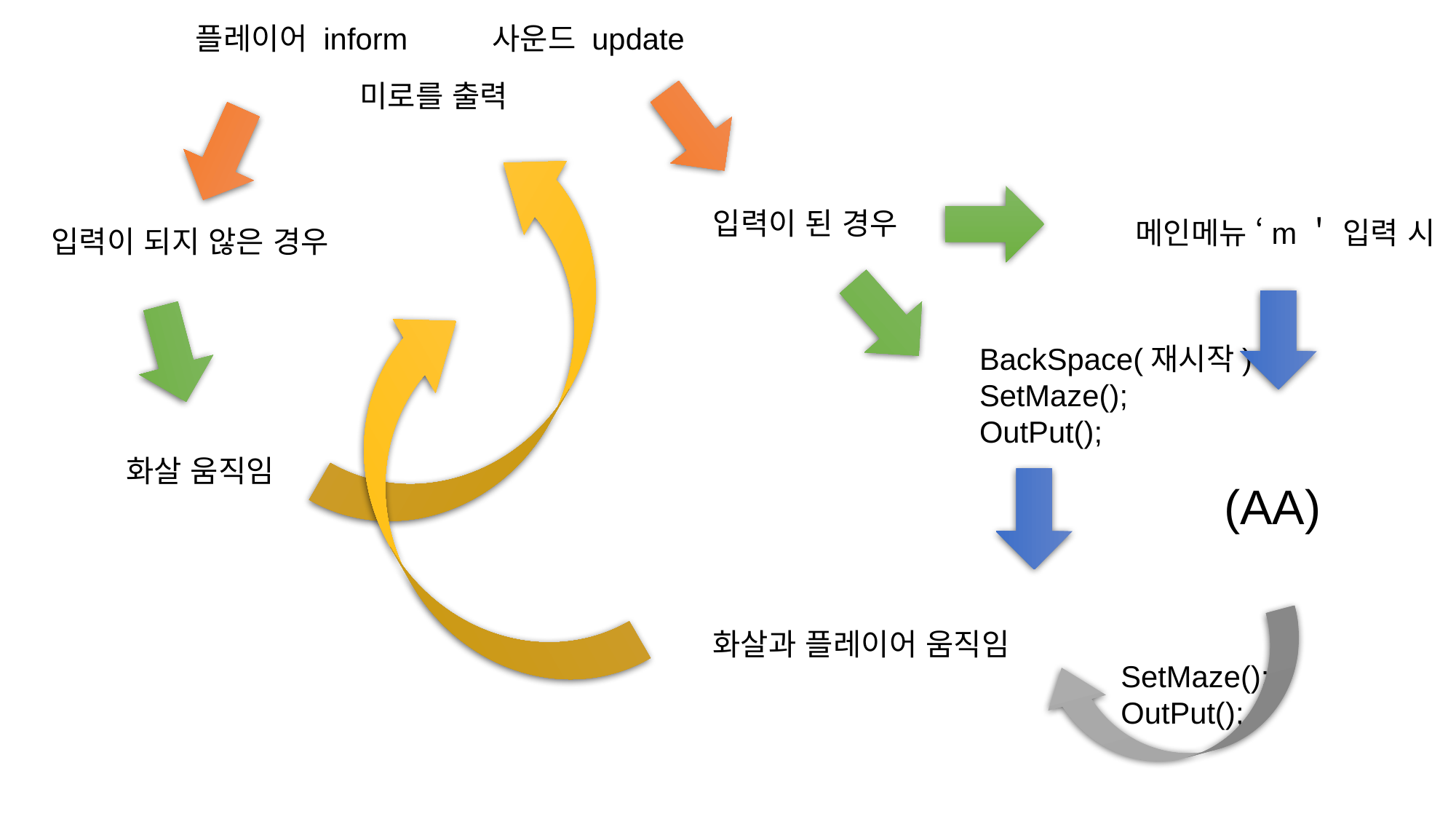

플레이어 inform
사운드 update
미로를 출력

입력이 된 경우
메인메뉴 ‘m＇ 입력 시
입력이 되지 않은 경우

BackSpace(재시작)
SetMaze();
OutPut();

(AA)
화살 움직임

화살과 플레이어 움직임

SetMaze();
OutPut();